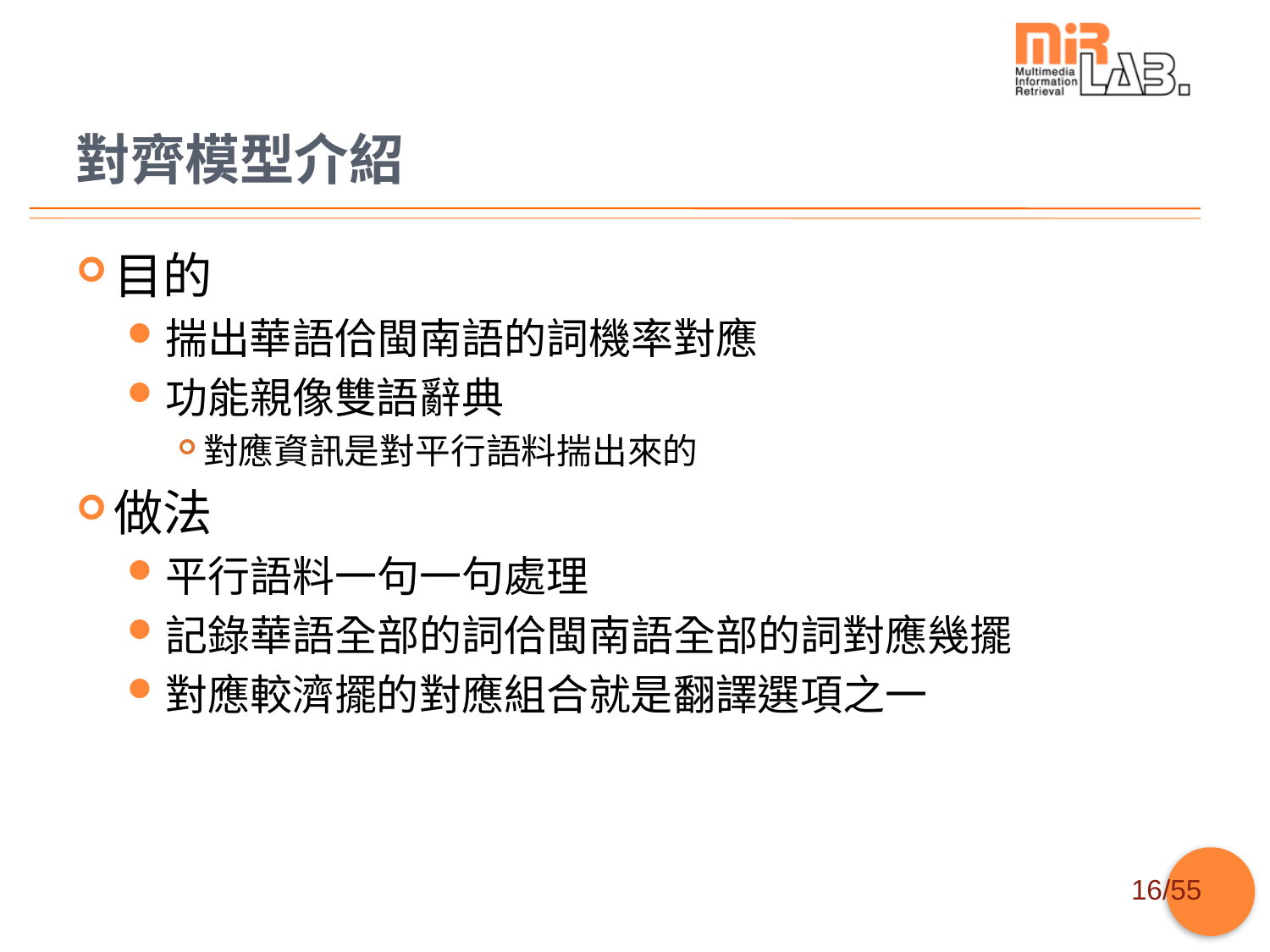

# 對齊模型介紹
目的
揣出華語佮閩南語的詞機率對應
功能親像雙語辭典
對應資訊是對平行語料揣出來的
做法
平行語料一句一句處理
記錄華語全部的詞佮閩南語全部的詞對應幾擺
對應較濟擺的對應組合就是翻譯選項之一